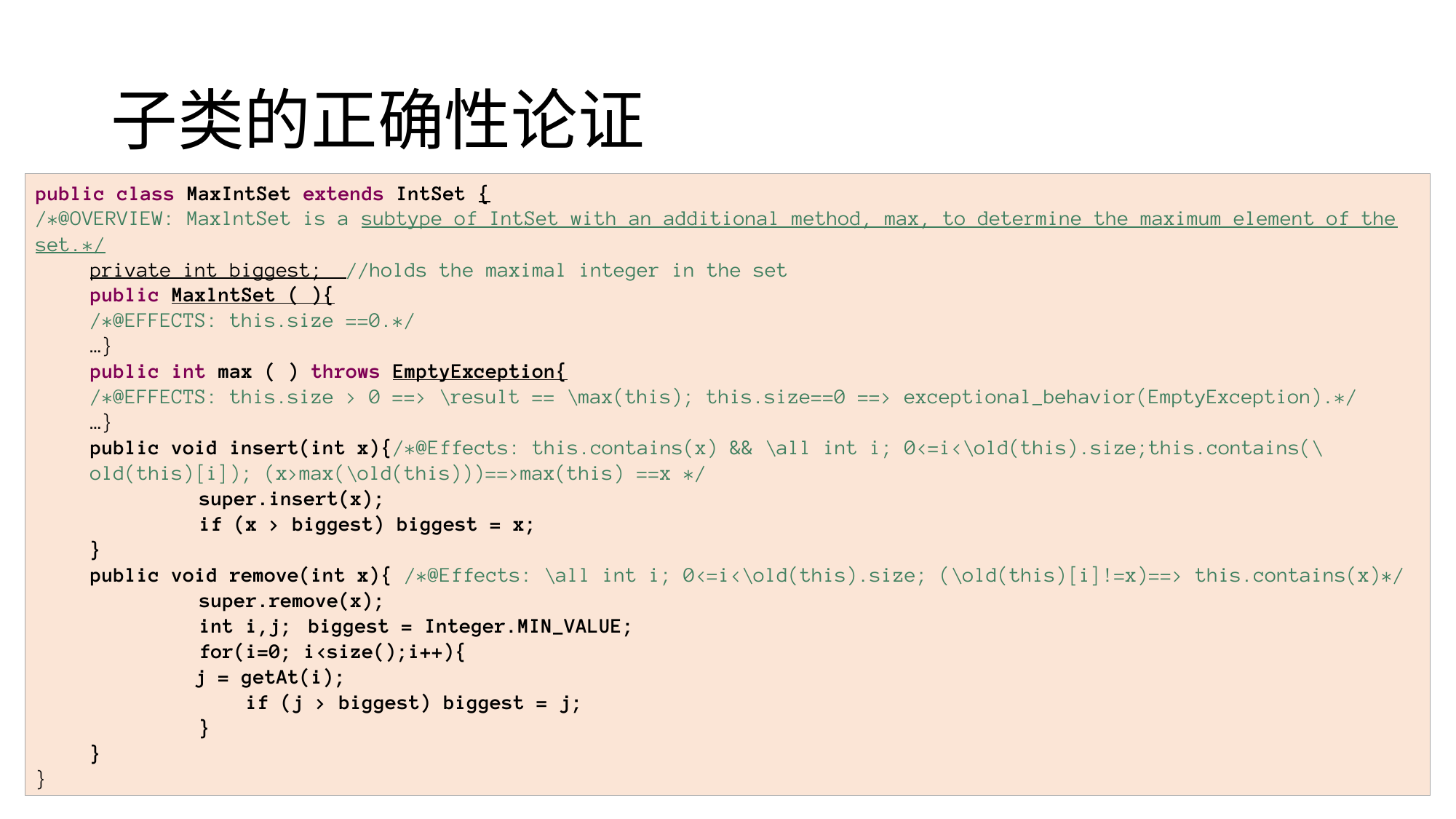

# 子类的正确性论证
public class MaxIntSet extends IntSet {
/*@OVERVIEW: MaxlntSet is a subtype of IntSet with an additional method, max, to determine the maximum element of the set.*/
private int biggest;  //holds the maximal integer in the set
public MaxlntSet ( ){
/*@EFFECTS: this.size ==0.*/
…}
public int max ( ) throws EmptyException{
/*@EFFECTS: this.size > 0 ==> \result == \max(this); this.size==0 ==> exceptional_behavior(EmptyException).*/
…}
public void insert(int x){/*@Effects: this.contains(x) && \all int i; 0<=i<\old(this).size;this.contains(\old(this)[i]); (x>max(\old(this)))==>max(this) ==x */
	super.insert(x);
	if (x > biggest) biggest = x;
}
public void remove(int x){ /*@Effects: \all int i; 0<=i<\old(this).size; (\old(this)[i]!=x)==> this.contains(x)*/
	super.remove(x);
	int i,j;	biggest = Integer.MIN_VALUE;
	for(i=0; i<size();i++){
         j = getAt(i);
	    if (j > biggest) biggest = j;
	}
}
}
31